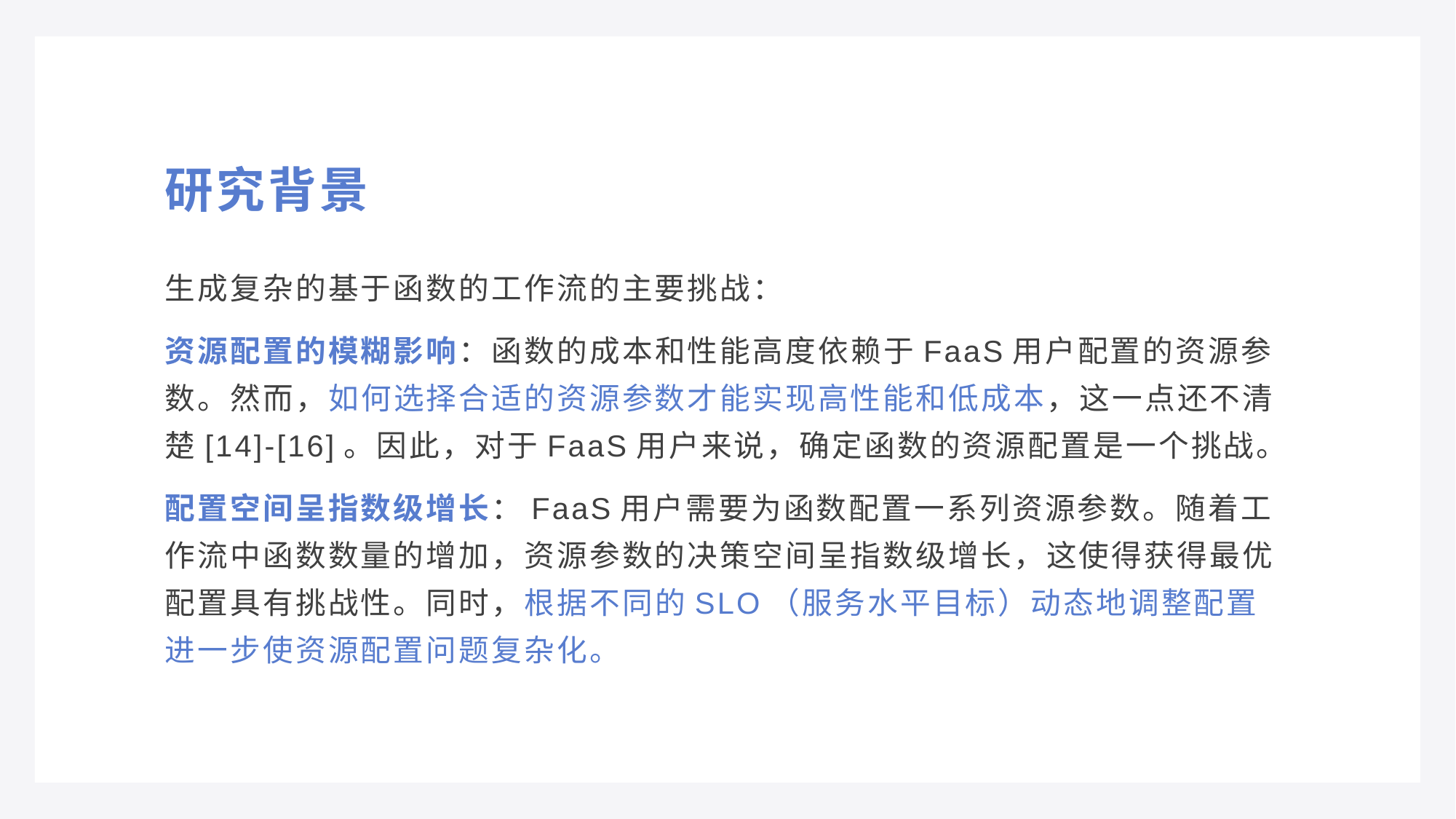

# 研究背景
生成复杂的基于函数的工作流的主要挑战：
资源配置的模糊影响：函数的成本和性能高度依赖于FaaS用户配置的资源参数。然而，如何选择合适的资源参数才能实现高性能和低成本，这一点还不清楚[14]-[16]。因此，对于FaaS用户来说，确定函数的资源配置是一个挑战。
配置空间呈指数级增长：FaaS用户需要为函数配置一系列资源参数。随着工作流中函数数量的增加，资源参数的决策空间呈指数级增长，这使得获得最优配置具有挑战性。同时，根据不同的SLO（服务水平目标）动态地调整配置进一步使资源配置问题复杂化。